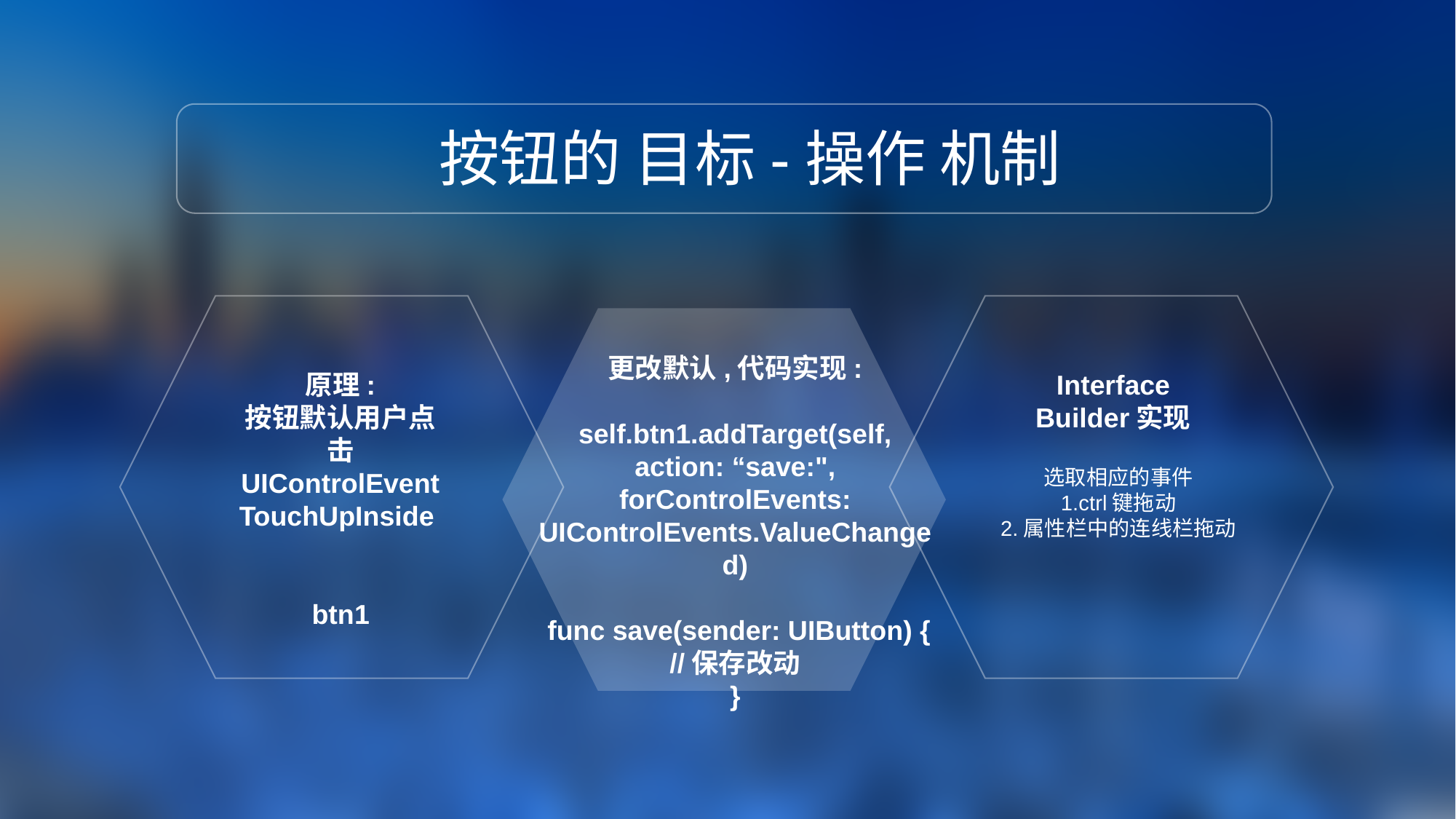

按钮的 目标-操作 机制

更改默认,代码实现:

self.btn1.addTarget(self, action: “save:", forControlEvents: UIControlEvents.ValueChanged)

 func save(sender: UIButton) {
//保存改动
}

原理:
按钮默认用户点击
UIControlEventTouchUpInside

btn1
Interface Builder实现

选取相应的事件
1.ctrl键拖动
2.属性栏中的连线栏拖动